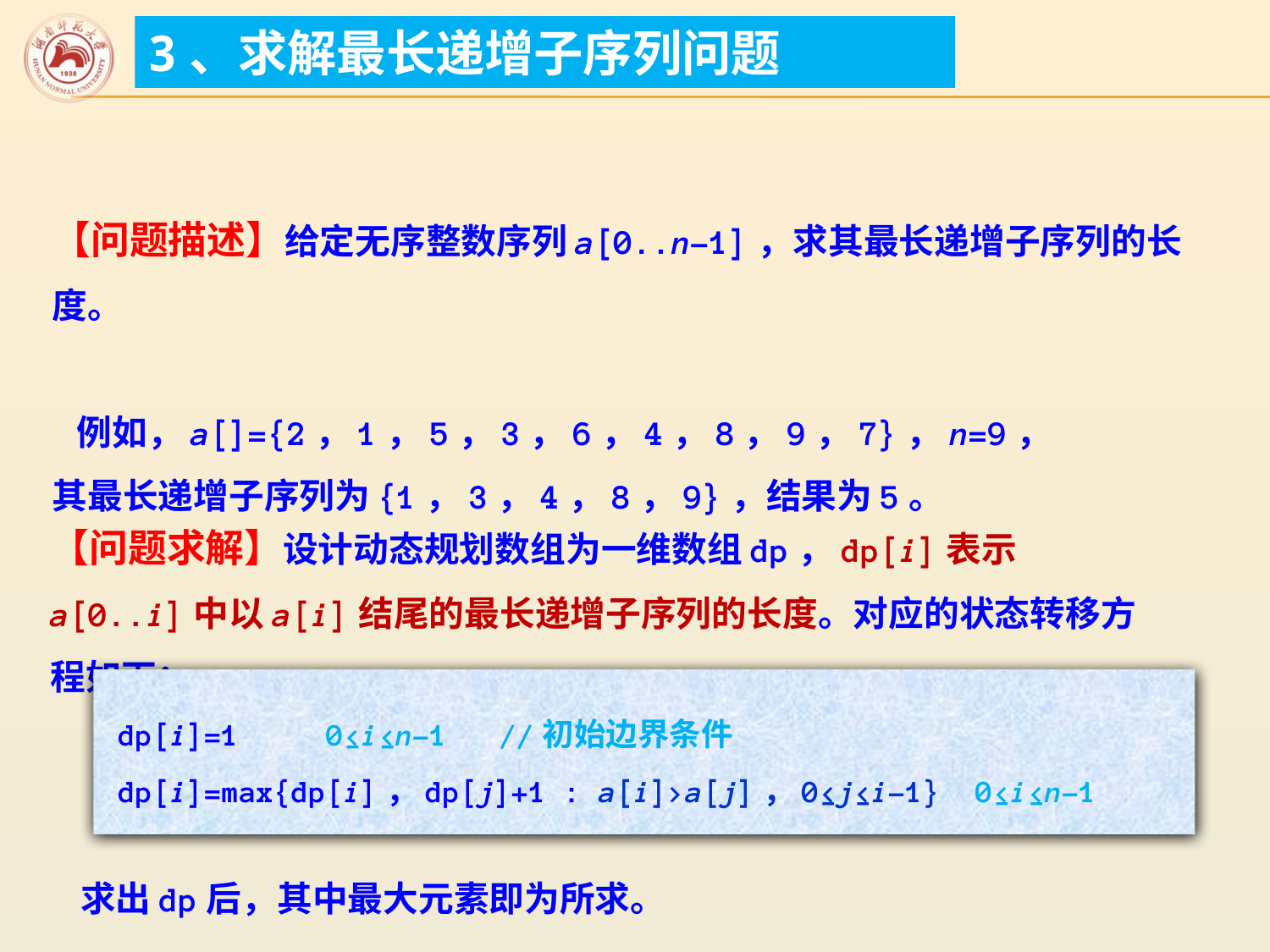

3、求解最长递增子序列问题
【问题描述】给定无序整数序列a[0..n-1]，求其最长递增子序列的长度。

  例如，a[]={2，1，5，3，6，4，8，9，7}，n=9，
其最长递增子序列为{1，3，4，8，9}，结果为5。
【问题求解】设计动态规划数组为一维数组dp，dp[i]表示a[0..i]中以a[i]结尾的最长递增子序列的长度。对应的状态转移方程如下：
dp[i]=1     0≤i≤n-1   //初始边界条件
dp[i]=max{dp[i]，dp[j]+1 : a[i]>a[j]，0≤j≤i-1}  0≤i≤n-1
求出dp后，其中最大元素即为所求。